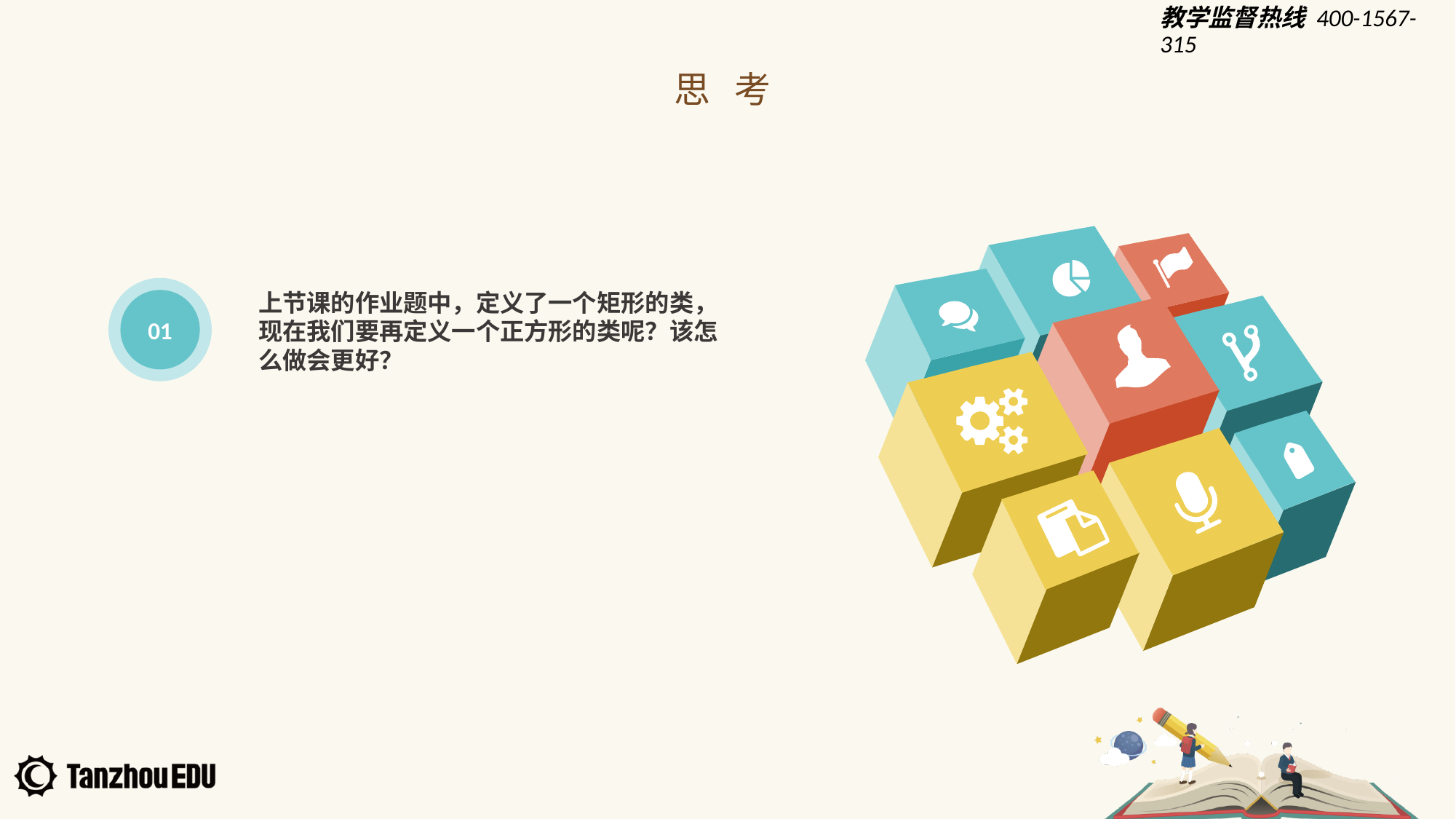

思   考

01
上节课的作业题中，定义了一个矩形的类，现在我们要再定义一个正方形的类呢？该怎么做会更好？